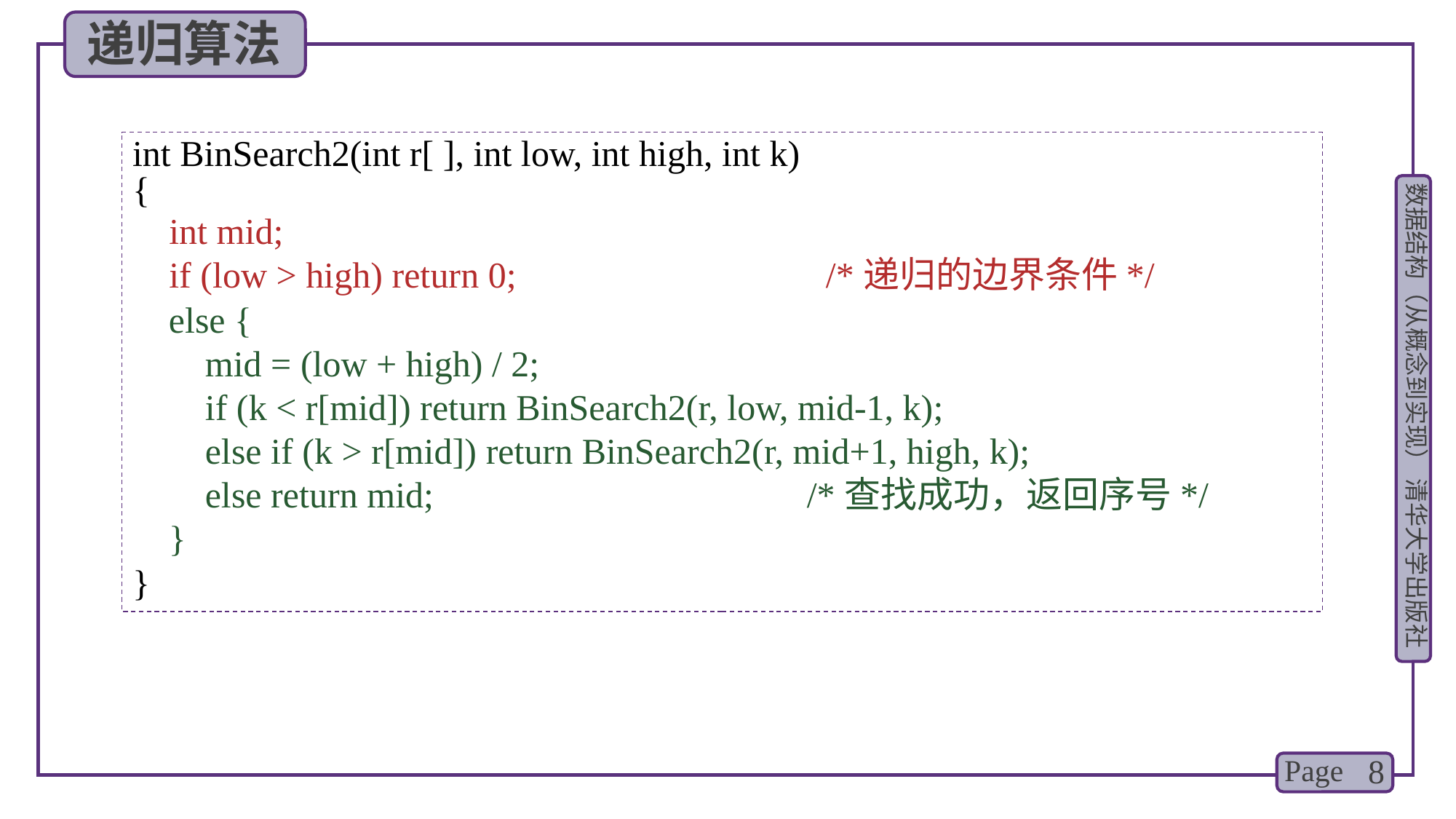

递归算法

int BinSearch2(int r[ ], int low, int high, int k)
{

}
    int mid;
    if (low > high) return 0;                                  /*递归的边界条件*/
    else {
        mid = (low + high) / 2;
        if (k < r[mid]) return BinSearch2(r, low, mid-1, k);
        else if (k > r[mid]) return BinSearch2(r, mid+1, high, k);
        else return mid;                                         /*查找成功，返回序号*/
    }